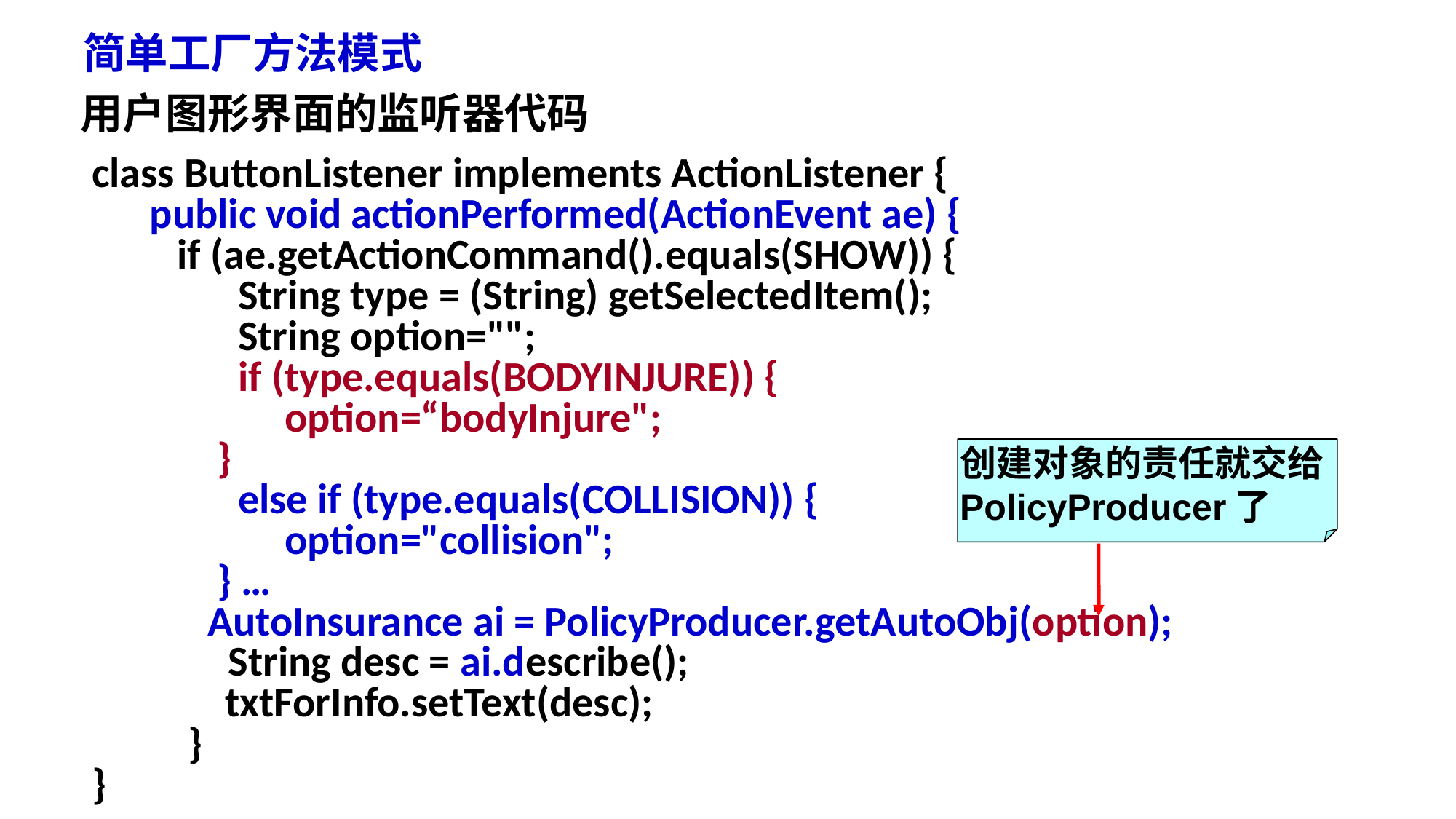

简单工厂方法模式
用户图形界面的监听器代码
class ButtonListener implements ActionListener {
      public void actionPerformed(ActionEvent ae) {
	      if (ae.getActionCommand().equals(SHOW)) {
		 String type = (String) getSelectedItem();
		 String option="";
		 if (type.equals(BODYINJURE)) {
                    option=“bodyInjure";
             }
		 else if (type.equals(COLLISION)) {
                    option="collision";
             } …
            AutoInsurance ai = PolicyProducer.getAutoObj(option);
		String desc = ai.describe();
	           txtForInfo.setText(desc);
          }
}
创建对象的责任就交给PolicyProducer了

25